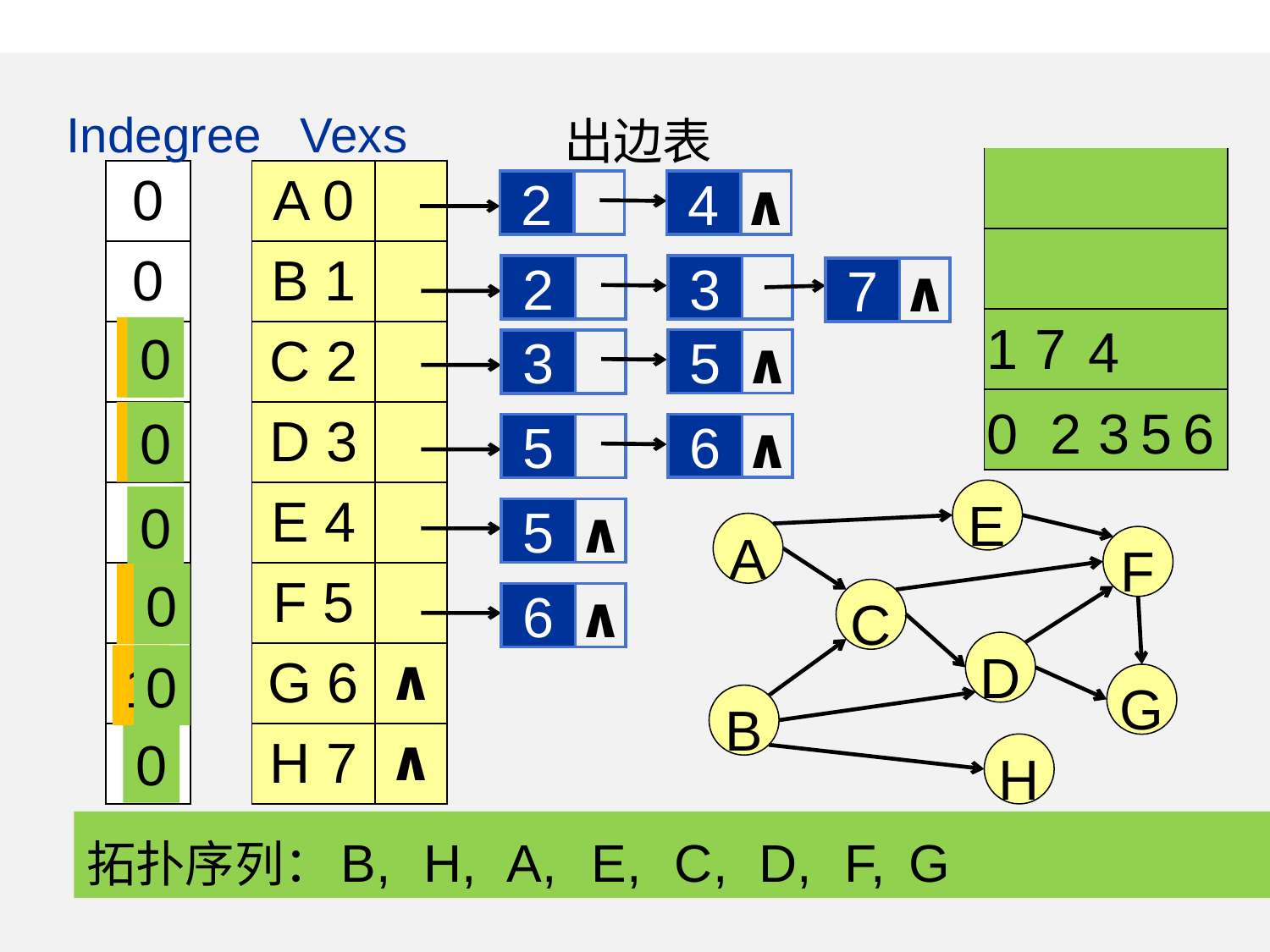

Indegree
Vexs
出边表
|  |
| --- |
|  |
|  |
|  |
| 0 |
| --- |
| 0 |
| 2 |
| 2 |
| 1 |
| 3 |
| 2 |
| 1 |
| A 0 |  |
| --- | --- |
| B 1 |  |
| C 2 |  |
| D 3 |  |
| E 4 |  |
| F 5 |  |
| G 6 | ∧ |
| H 7 | ∧ |
4
 ∧
2

3

2

7
 ∧

1
7
4
1
0
5
 ∧
3

0
2
3
5
6
1
0
6
 ∧
5

E
0
5
 ∧
A
F

2
1
0
C
6
 ∧

D
1
0
G
B
0
H
B,
H,
A,
E,
C,
D,
F,
G
拓扑序列：